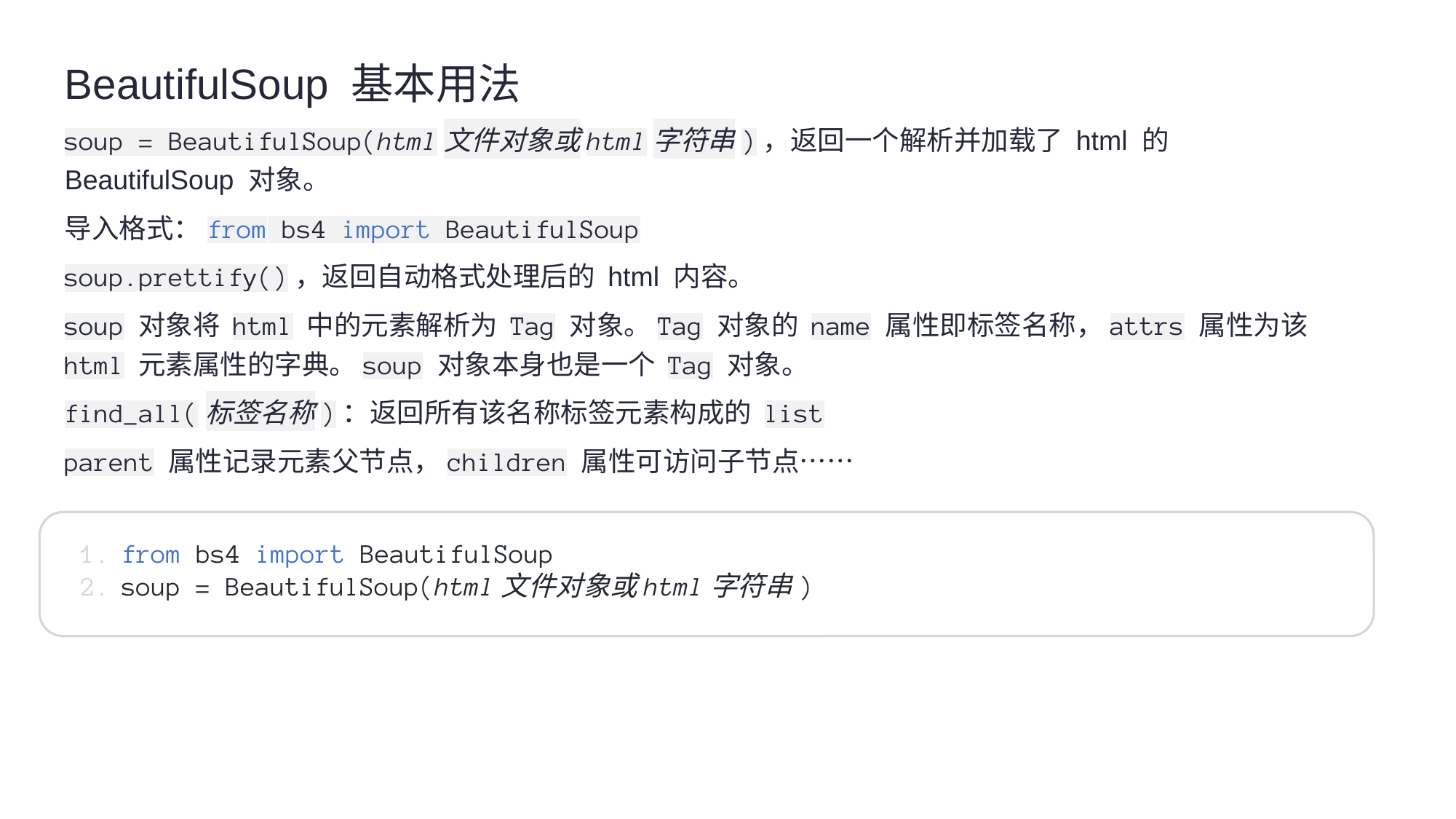

BeautifulSoup 基本用法
soup = BeautifulSoup(html文件对象或html字符串)，返回一个解析并加载了 html 的 BeautifulSoup 对象。
导入格式：from bs4 import BeautifulSoup
soup.prettify()，返回自动格式处理后的 html 内容。
soup 对象将 html 中的元素解析为 Tag 对象。Tag 对象的 name 属性即标签名称，attrs 属性为该 html 元素属性的字典。soup 对象本身也是一个 Tag 对象。
find_all(标签名称)：返回所有该名称标签元素构成的 list
parent 属性记录元素父节点，children 属性可访问子节点……
from bs4 import BeautifulSoup
soup = BeautifulSoup(html文件对象或html字符串)